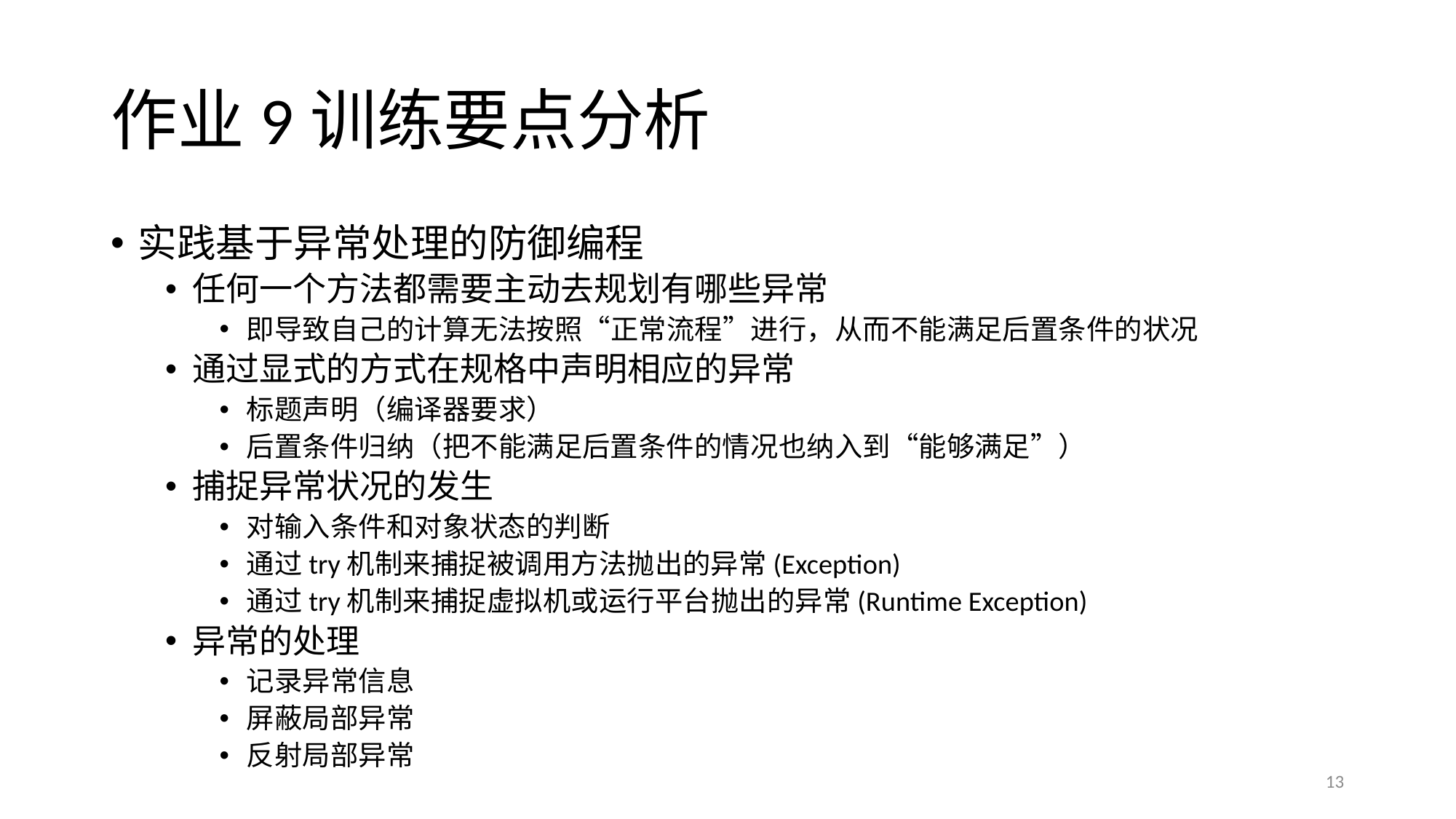

# 作业9训练要点分析
实践基于异常处理的防御编程
任何一个方法都需要主动去规划有哪些异常
即导致自己的计算无法按照“正常流程”进行，从而不能满足后置条件的状况
通过显式的方式在规格中声明相应的异常
标题声明（编译器要求）
后置条件归纳（把不能满足后置条件的情况也纳入到“能够满足”）
捕捉异常状况的发生
对输入条件和对象状态的判断
通过try机制来捕捉被调用方法抛出的异常(Exception)
通过try机制来捕捉虚拟机或运行平台抛出的异常(Runtime Exception)
异常的处理
记录异常信息
屏蔽局部异常
反射局部异常
13